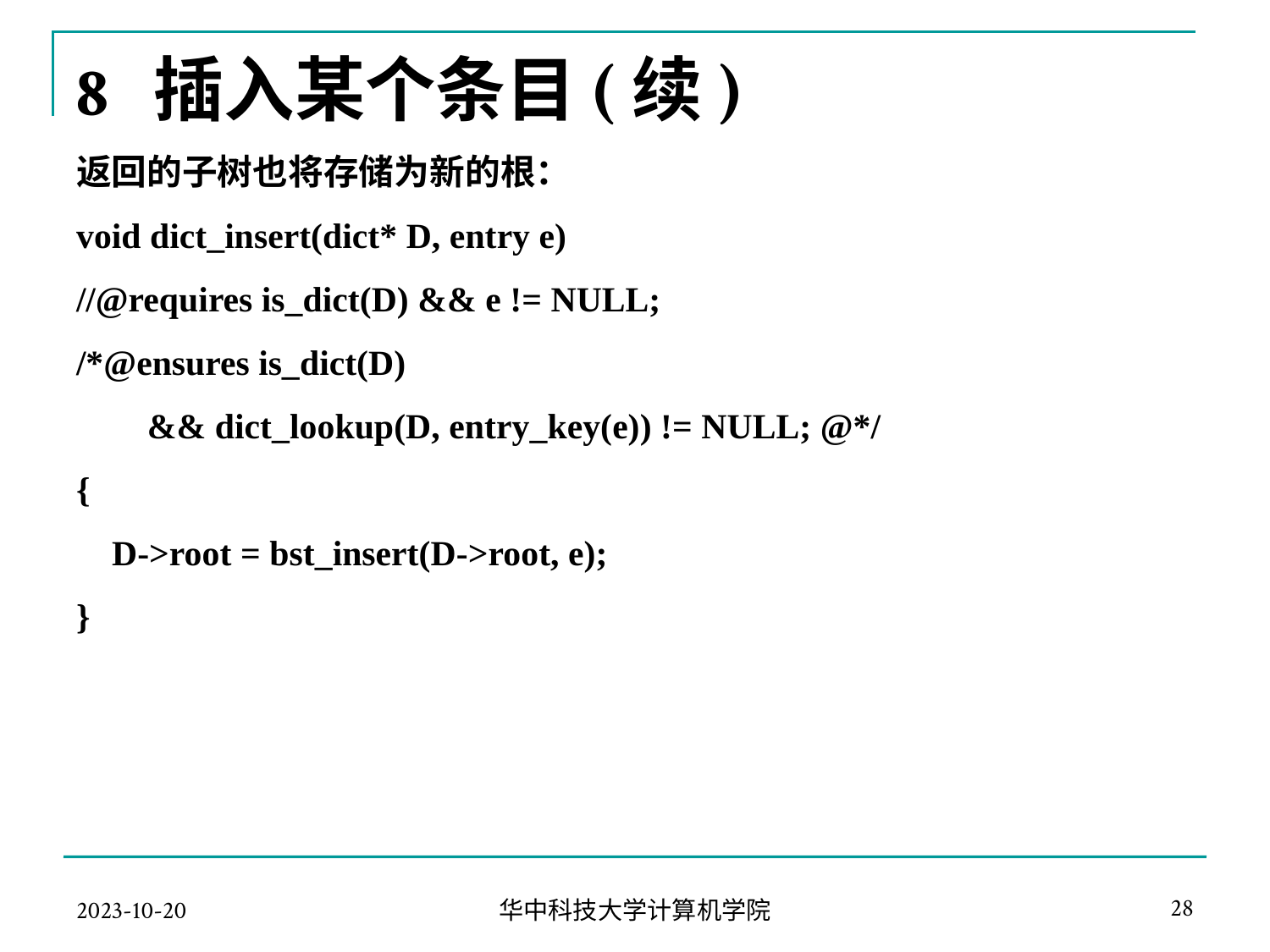

# 8  插入某个条目(续)
返回的子树也将存储为新的根：
void dict_insert(dict* D, entry e)
//@requires is_dict(D) && e != NULL;
/*@ensures is_dict(D)
        && dict_lookup(D, entry_key(e)) != NULL; @*/
{
    D->root = bst_insert(D->root, e);
}

2023-10-20
28
华中科技大学计算机学院